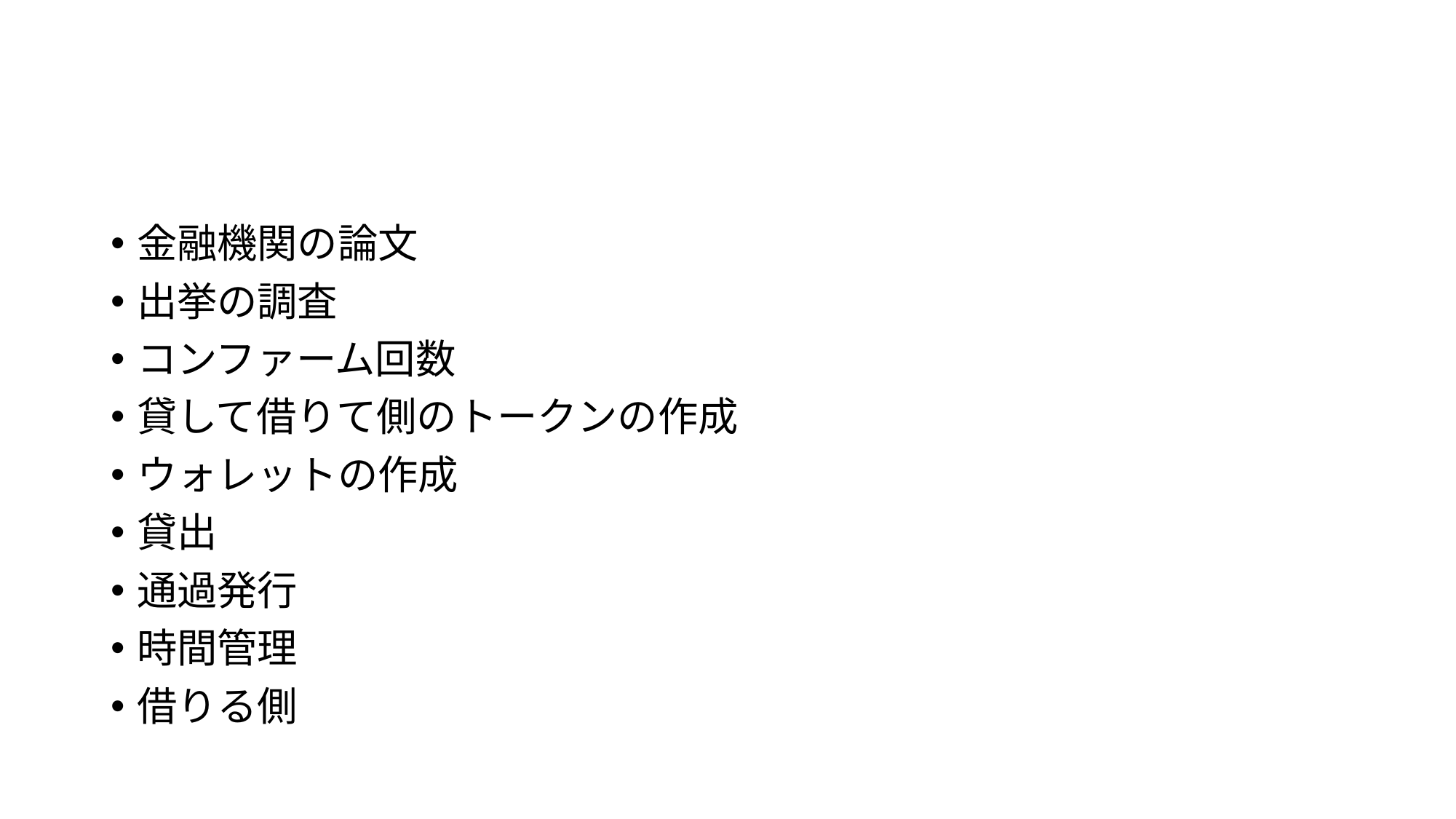

#
金融機関の論文
出挙の調査
コンファーム回数
貸して借りて側のトークンの作成
ウォレットの作成
貸出
通過発行
時間管理
借りる側